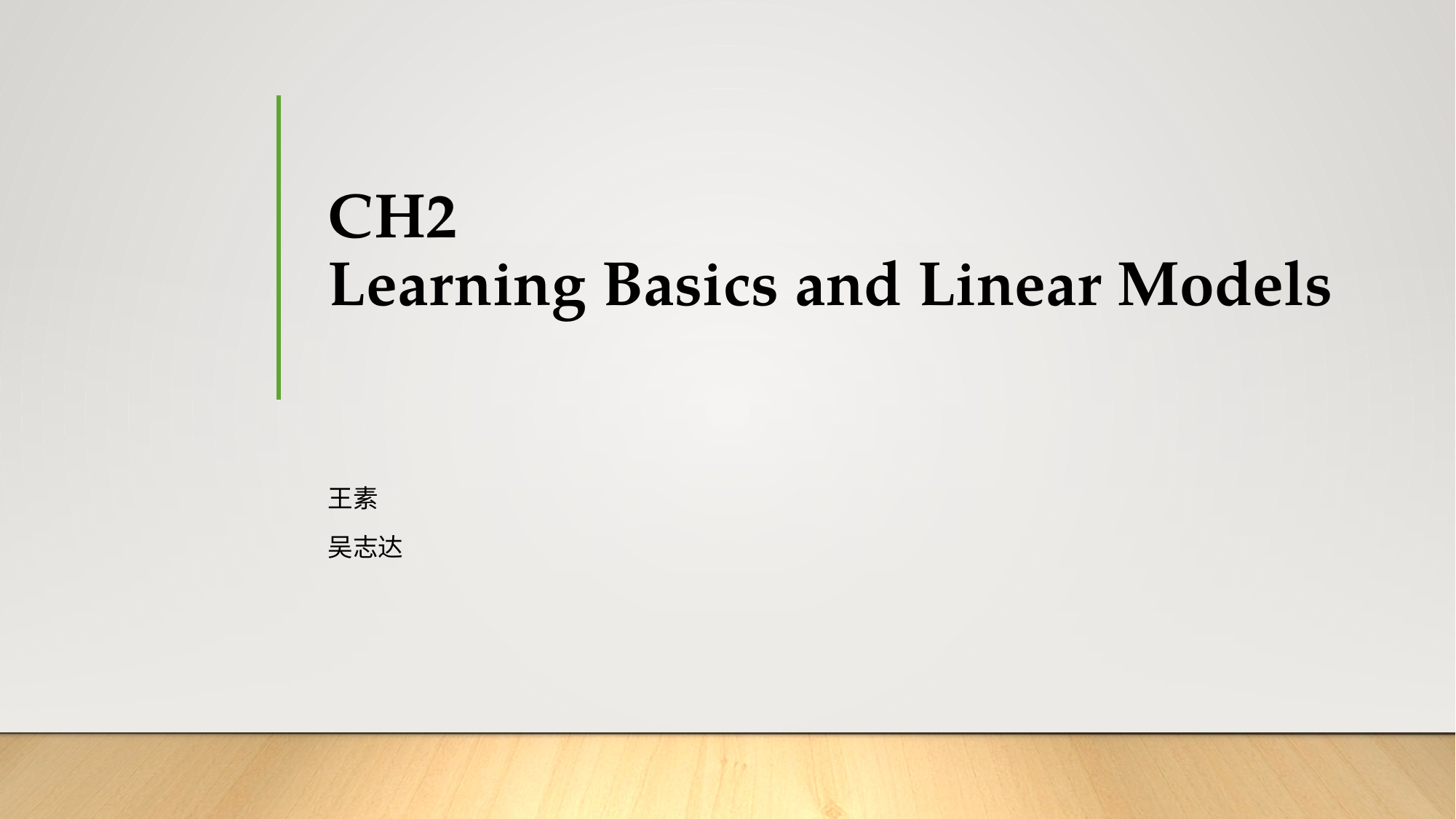

# CH2 Learning Basics and Linear Models
王素
吴志达